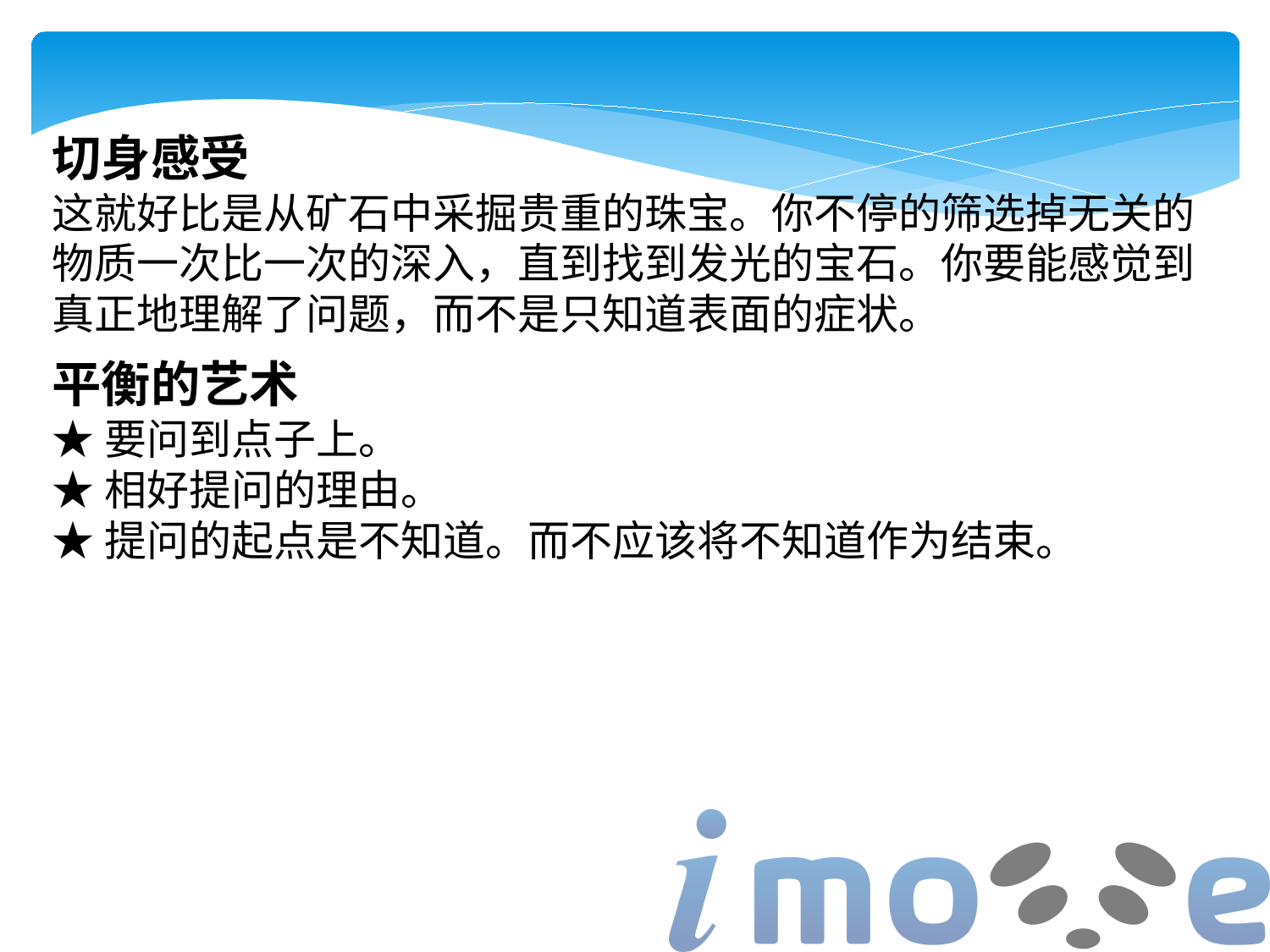

切身感受
这就好比是从矿石中采掘贵重的珠宝。你不停的筛选掉无关的物质一次比一次的深入，直到找到发光的宝石。你要能感觉到真正地理解了问题，而不是只知道表面的症状。
平衡的艺术
★要问到点子上。
★相好提问的理由。
★提问的起点是不知道。而不应该将不知道作为结束。